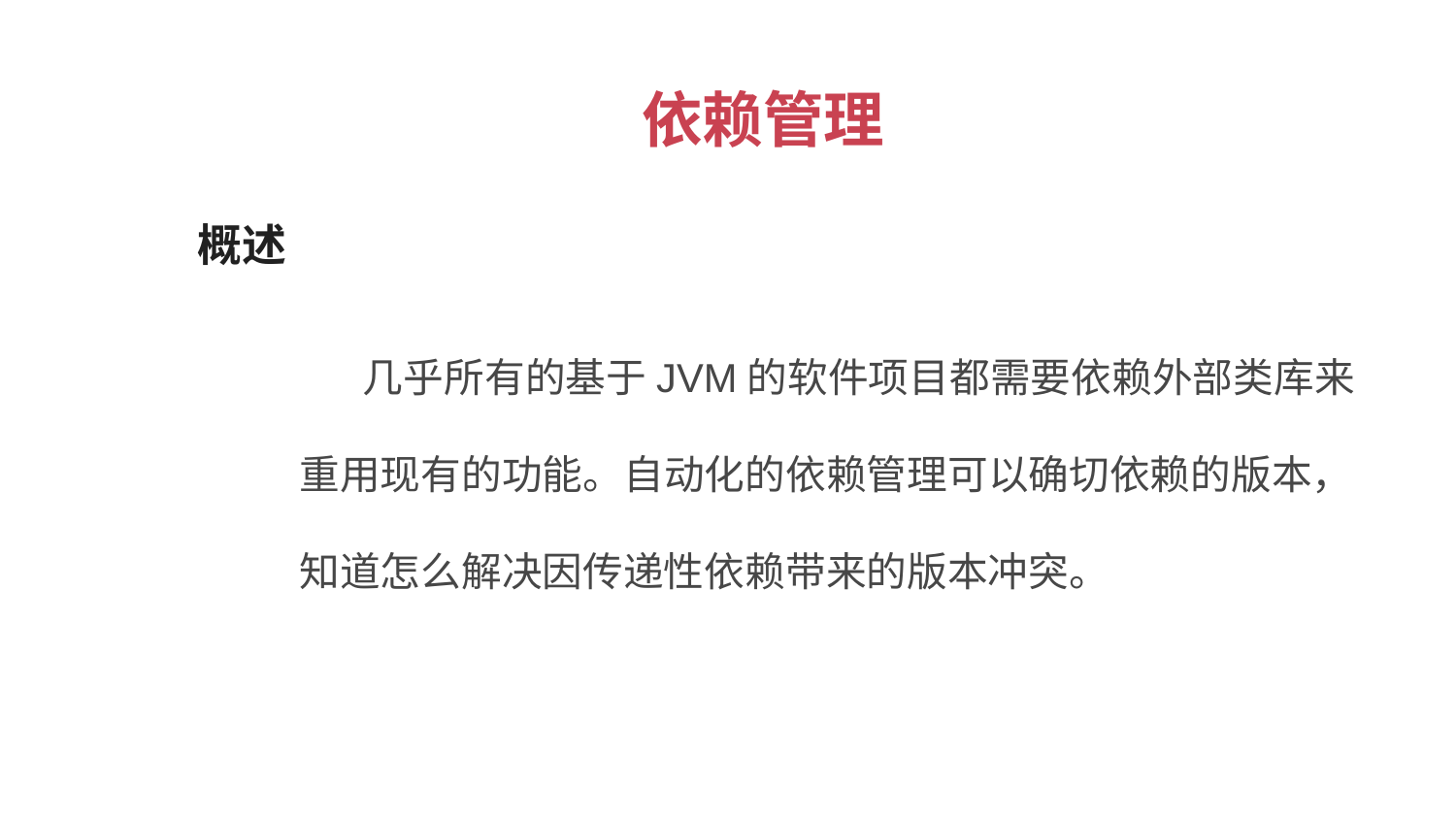

依赖管理
概述
      几乎所有的基于JVM的软件项目都需要依赖外部类库来重用现有的功能。自动化的依赖管理可以确切依赖的版本，知道怎么解决因传递性依赖带来的版本冲突。